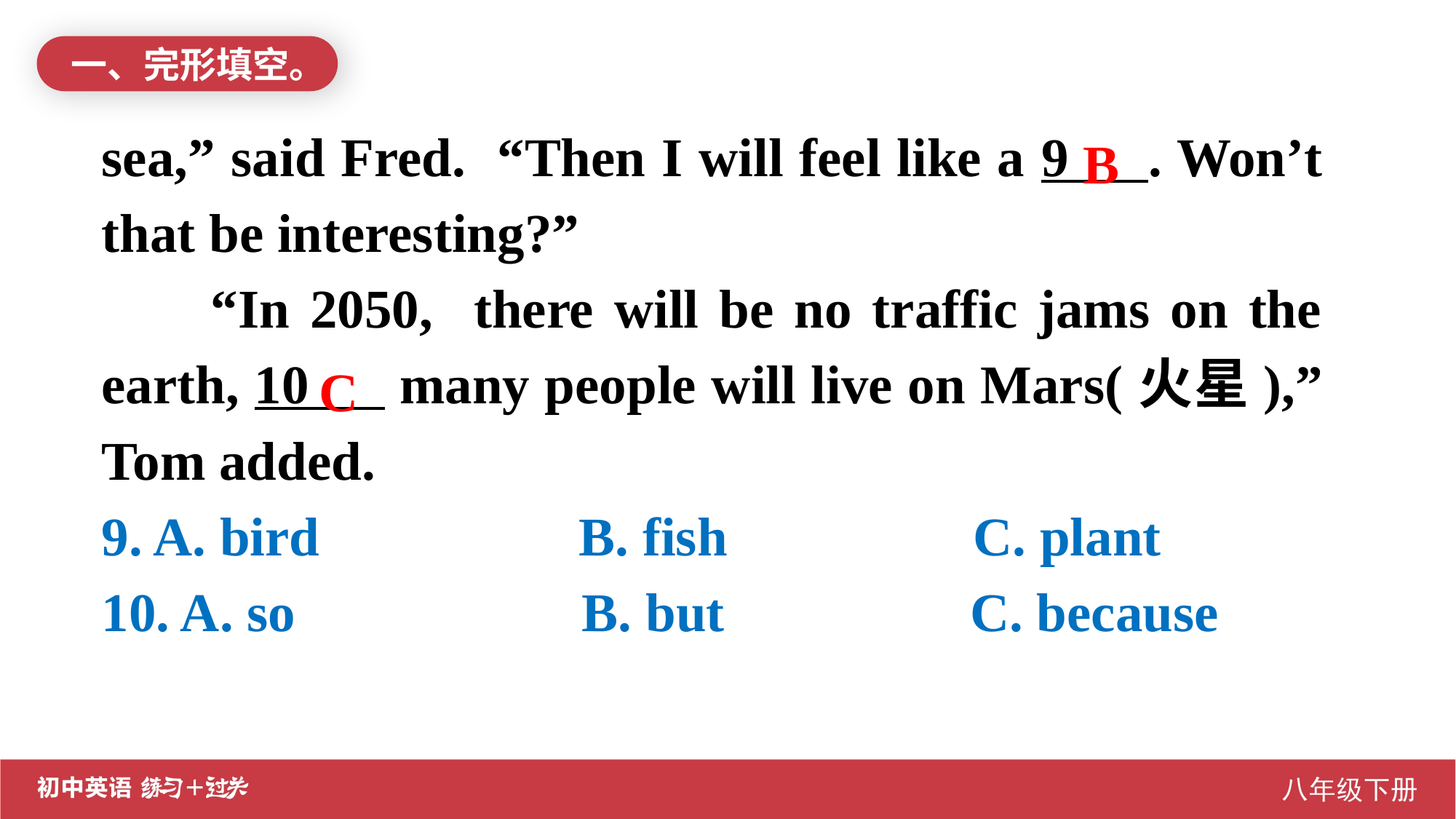

一、完形填空。
sea,” said Fred.  “Then I will feel like a 9     . Won’t that be interesting?”
“In 2050,  there will be no traffic jams on the earth, 10      many people will live on Mars(火星),” Tom added.
9. A. bird                   B. fish                  C. plant
10. A. so                     B. but                  C. because

B
C